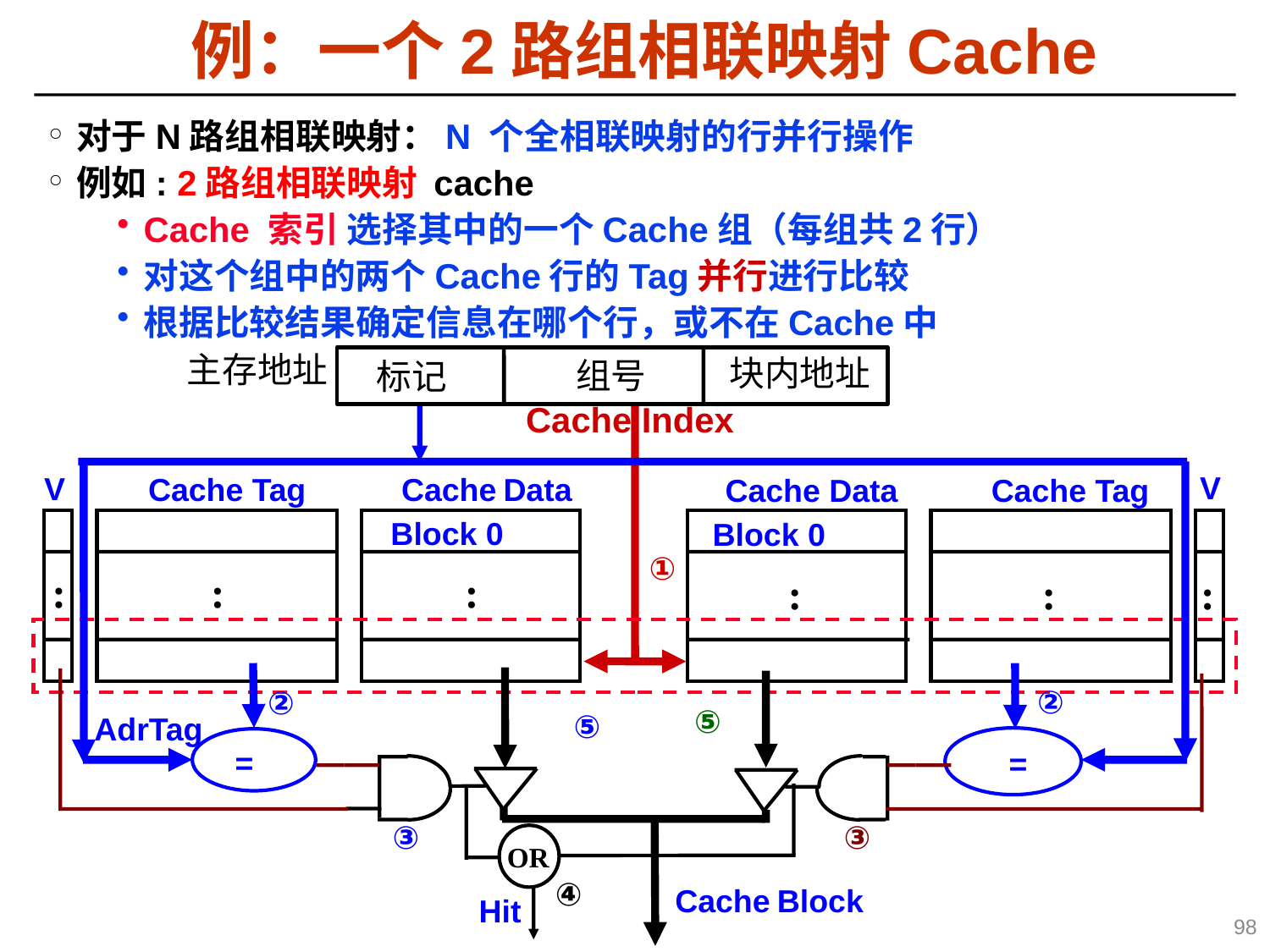

例：一个2路组相联映射Cache
对于N路组相联映射：N 个全相联映射的行并行操作
例如: 2路组相联映射 cache
Cache 索引 选择其中的一个Cache组（每组共2行）
对这个组中的两个Cache行的Tag并行进行比较
根据比较结果确定信息在哪个行，或不在Cache中
主存地址
块内地址

组号
标记
Cache Index

AdrTag

     =
      =

①

V
V
Cache Tag
Cache Data
Cache Data
Cache Tag
Block 0
 Block 0

:
:
:
:
:
:

②
②
⑤
⑤

OR
Hit

③
③
④
Cache Block
98